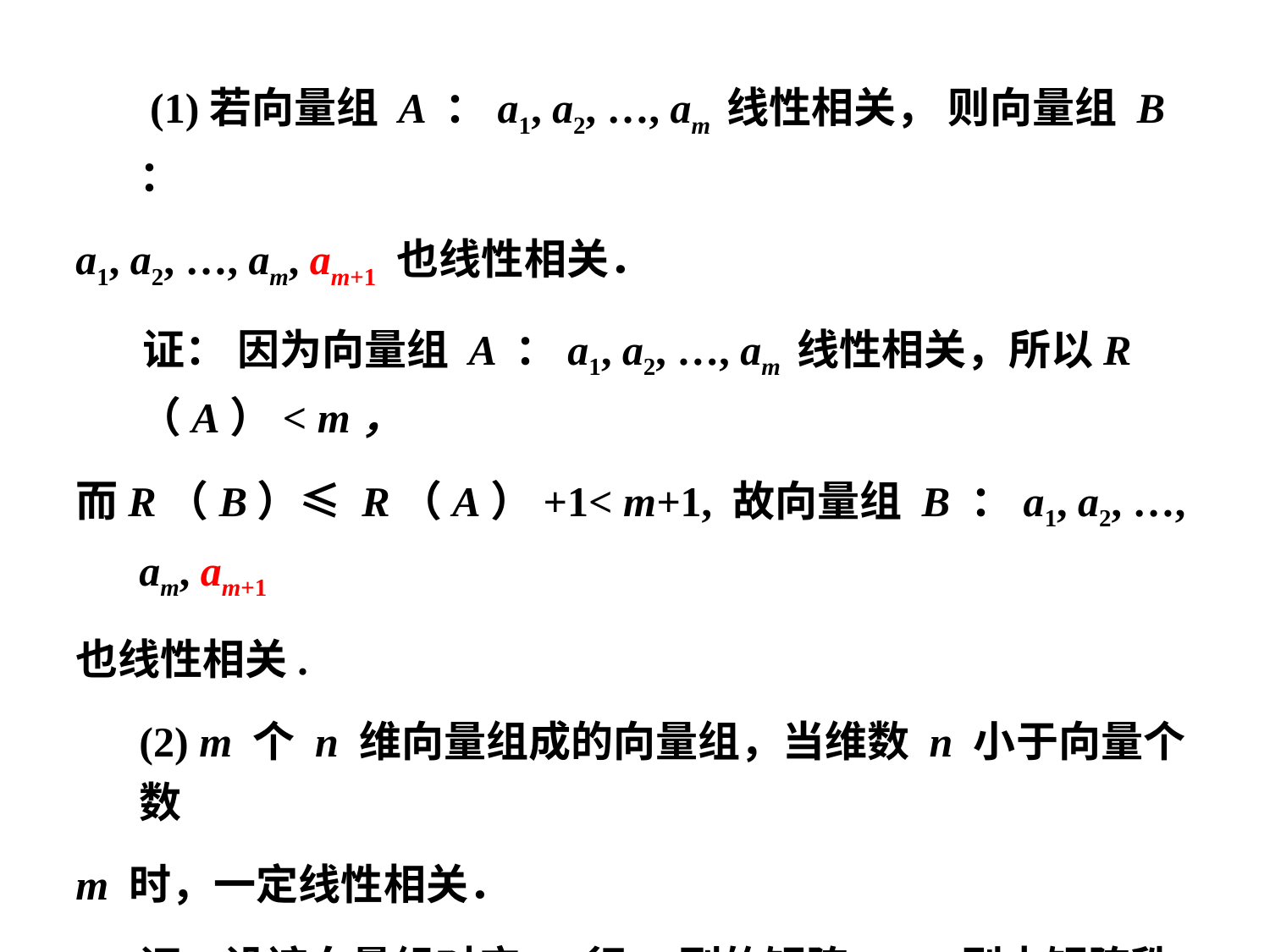

(1)若向量组 A ：a1, a2, …, am 线性相关， 则向量组 B ：
a1, a2, …, am, am+1 也线性相关．
      证： 因为向量组 A ：a1, a2, …, am 线性相关，所以R（A）< m，
而R（B）≤ R（A）+1< m+1, 故向量组 B ：a1, a2, …, am, am+1
也线性相关.
	(2) m 个 n 维向量组成的向量组，当维数 n 小于向量个数
m 时，一定线性相关．
	证：设该向量组对应m 行 n列的矩阵 A， 则由矩阵秩的
性质R（A） ≤ min{m,n}=n<m, 故向量组线性相关.